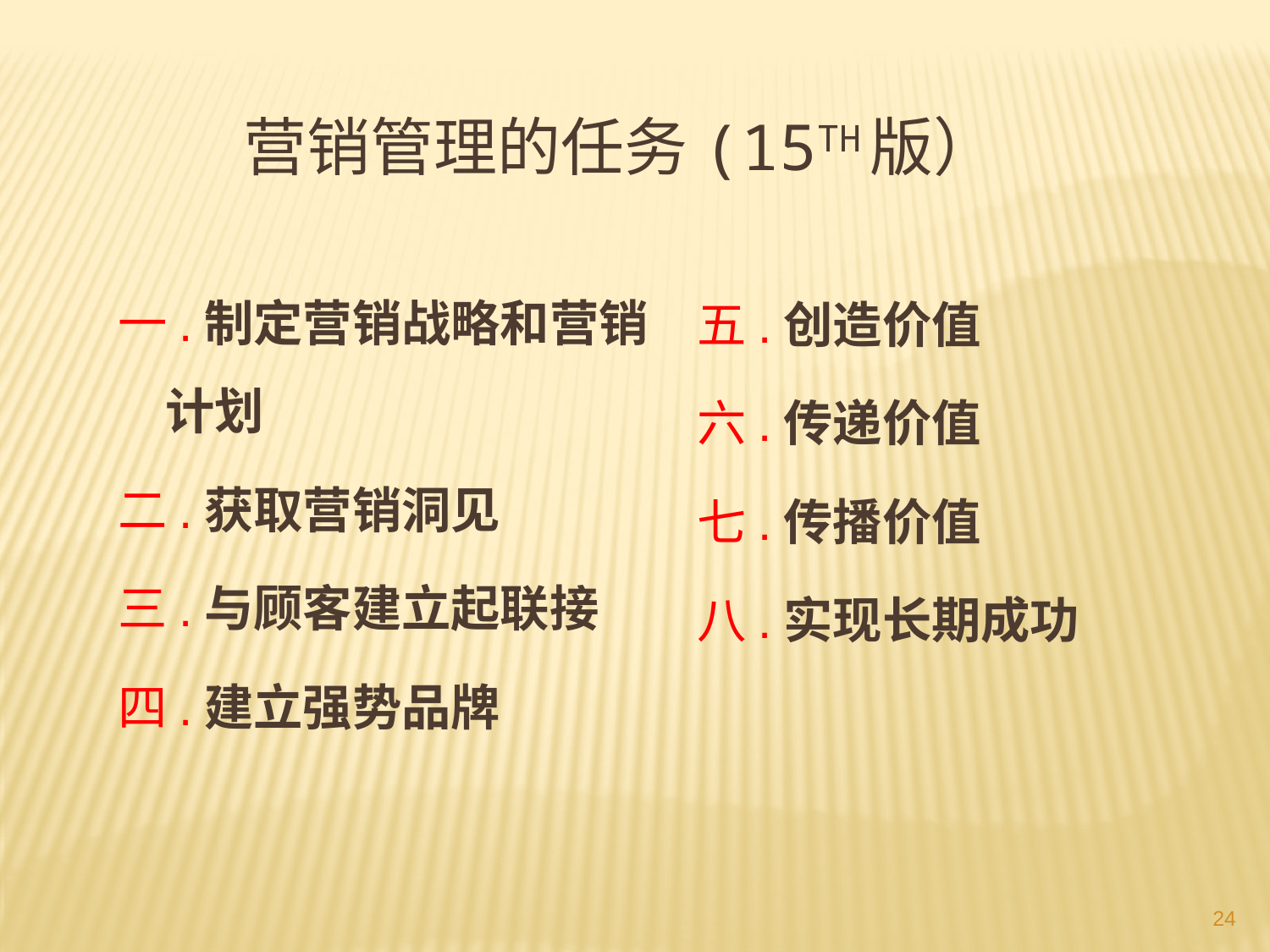

营销管理的任务(15th版）
一.制定营销战略和营销计划
二.获取营销洞见
三.与顾客建立起联接
四.建立强势品牌

五.创造价值
六.传递价值
七.传播价值
八.实现长期成功
24